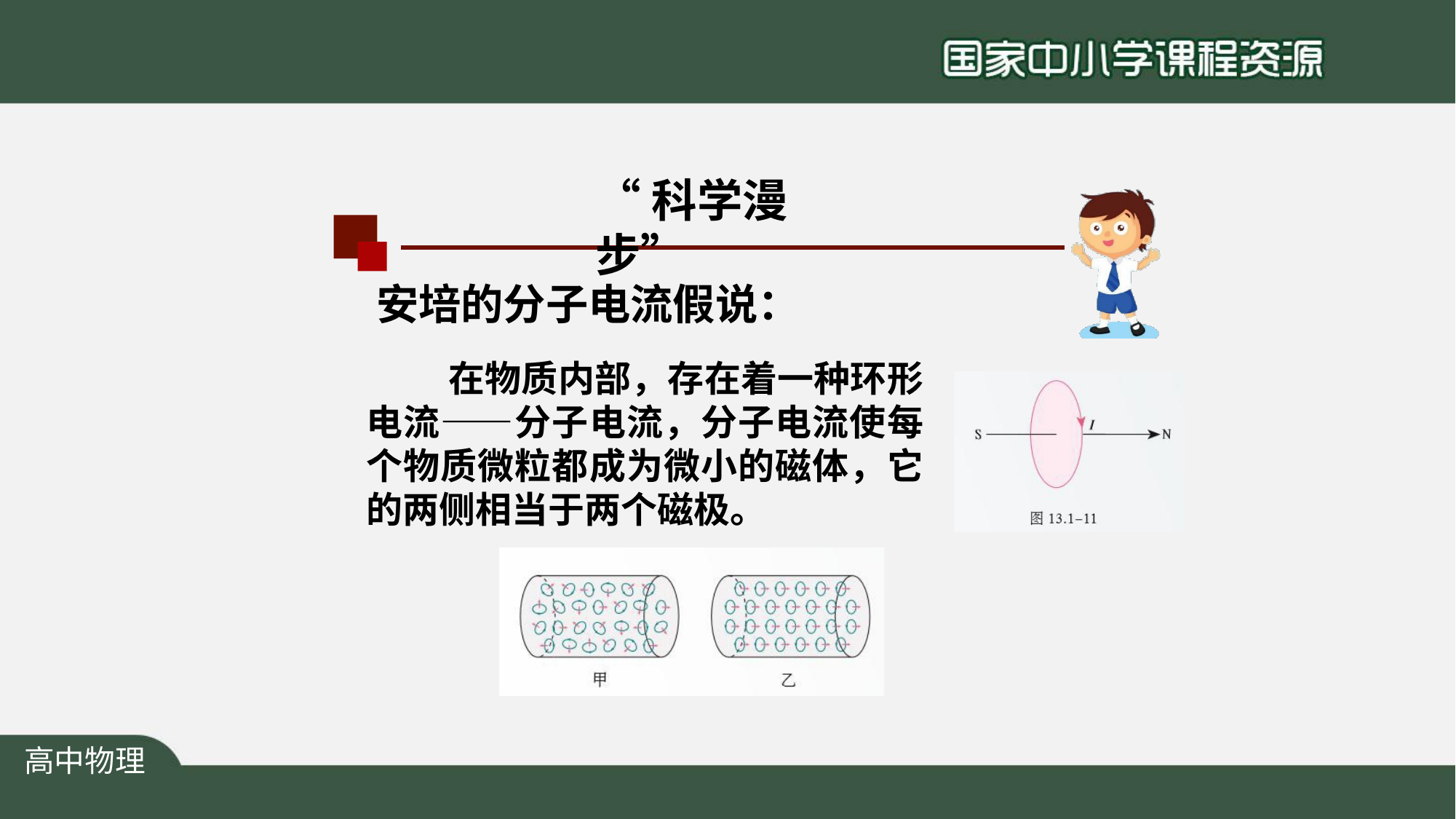

# “科学漫步”

安培的分子电流假说：
在物质内部，存在着一种环形 电流——分子电流，分子电流使每 个物质微粒都成为微小的磁体，它 的两侧相当于两个磁极。

高中物理